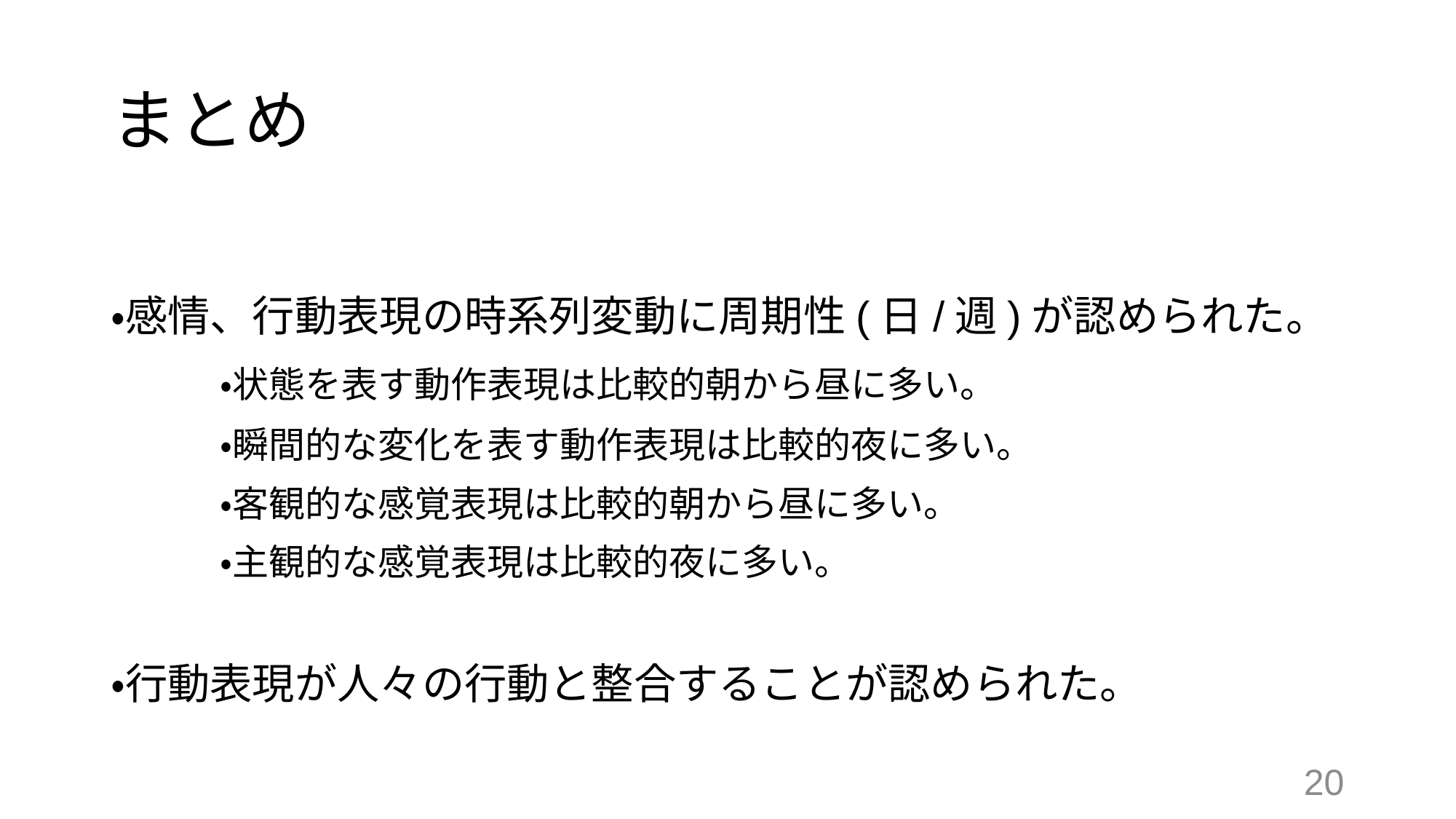

# まとめ

・感情、行動表現の時系列変動に周期性(日/週)が認められた。
	・状態を表す動作表現は比較的朝から昼に多い。
	・瞬間的な変化を表す動作表現は比較的夜に多い。
	・客観的な感覚表現は比較的朝から昼に多い。
	・主観的な感覚表現は比較的夜に多い。

・行動表現が人々の行動と整合することが認められた。
20